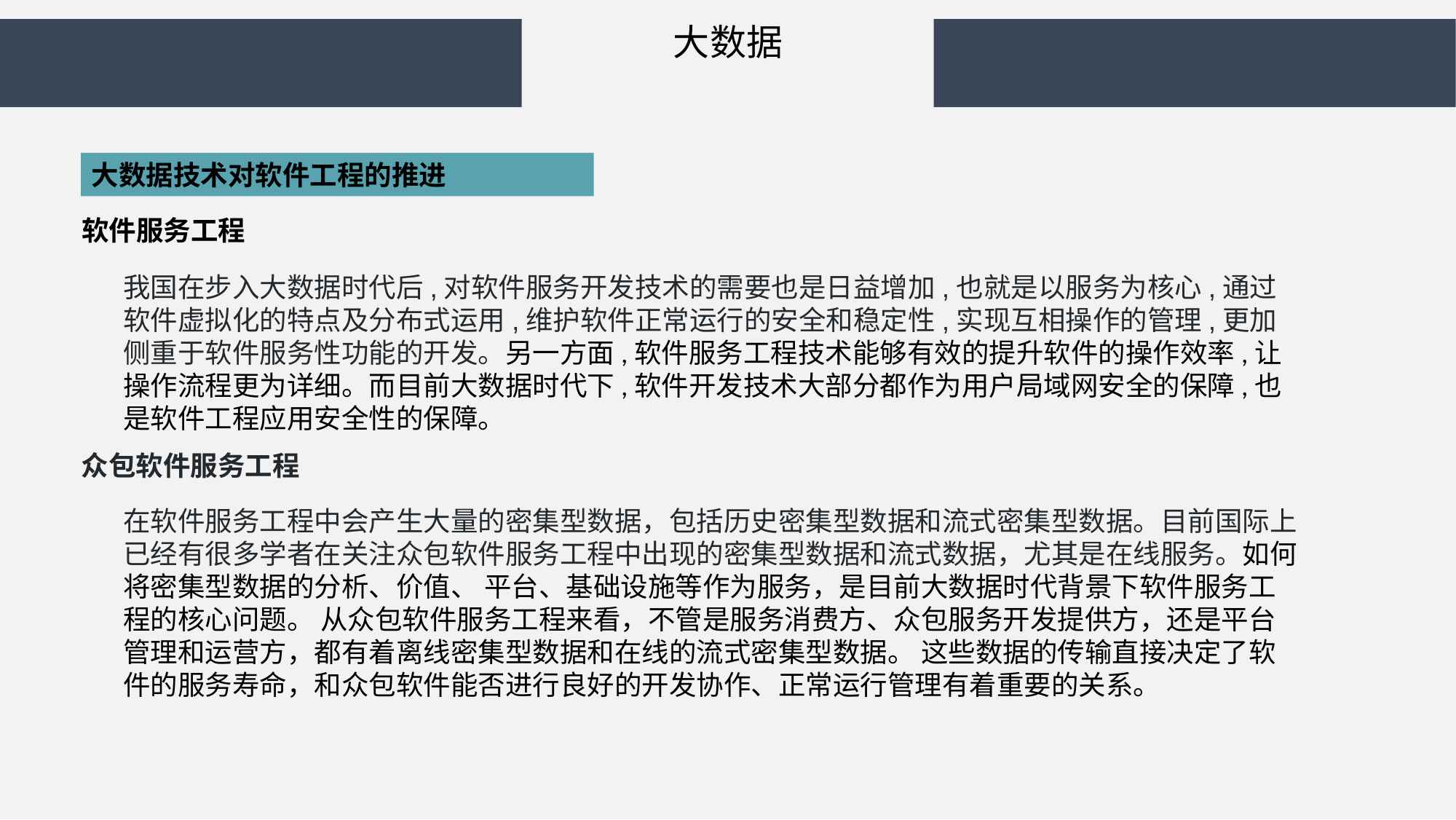

大数据

大数据技术对软件工程的推进
软件服务工程
我国在步入大数据时代后,对软件服务开发技术的需要也是日益增加,也就是以服务为核心,通过软件虚拟化的特点及分布式运用,维护软件正常运行的安全和稳定性,实现互相操作的管理,更加侧重于软件服务性功能的开发。另一方面,软件服务工程技术能够有效的提升软件的操作效率,让操作流程更为详细。而目前大数据时代下,软件开发技术大部分都作为用户局域网安全的保障,也是软件工程应用安全性的保障。
众包软件服务工程
在软件服务工程中会产生大量的密集型数据，包括历史密集型数据和流式密集型数据。目前国际上已经有很多学者在关注众包软件服务工程中出现的密集型数据和流式数据，尤其是在线服务。如何将密集型数据的分析、价值、 平台、基础设施等作为服务，是目前大数据时代背景下软件服务工程的核心问题。 从众包软件服务工程来看，不管是服务消费方、众包服务开发提供方，还是平台管理和运营方，都有着离线密集型数据和在线的流式密集型数据。 这些数据的传输直接决定了软件的服务寿命，和众包软件能否进行良好的开发协作、正常运行管理有着重要的关系。